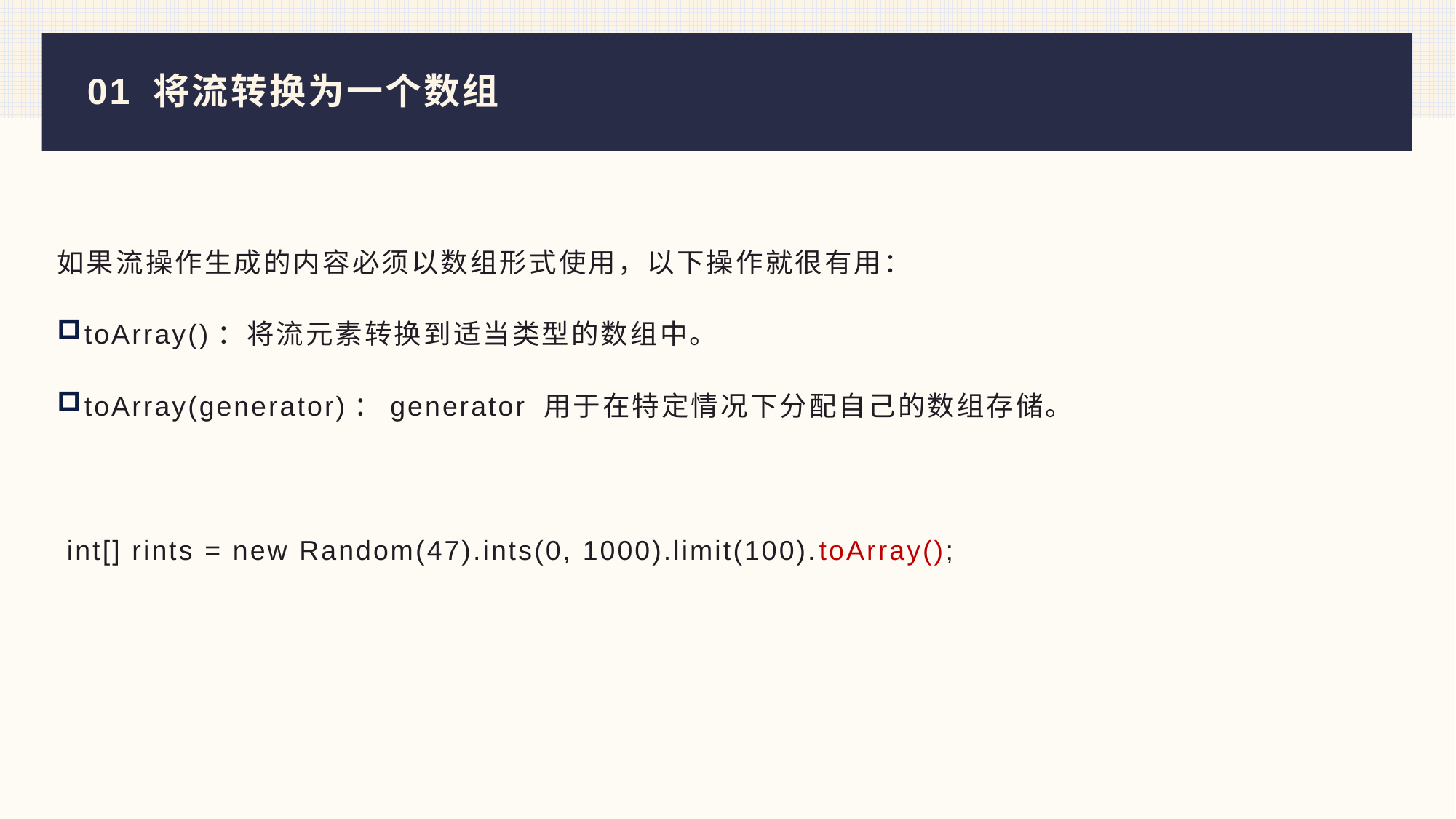

# 01 将流转换为一个数组
如果流操作生成的内容必须以数组形式使用，以下操作就很有用：
toArray()：将流元素转换到适当类型的数组中。
toArray(generator)：generator 用于在特定情况下分配自己的数组存储。

 int[] rints = new Random(47).ints(0, 1000).limit(100).toArray();